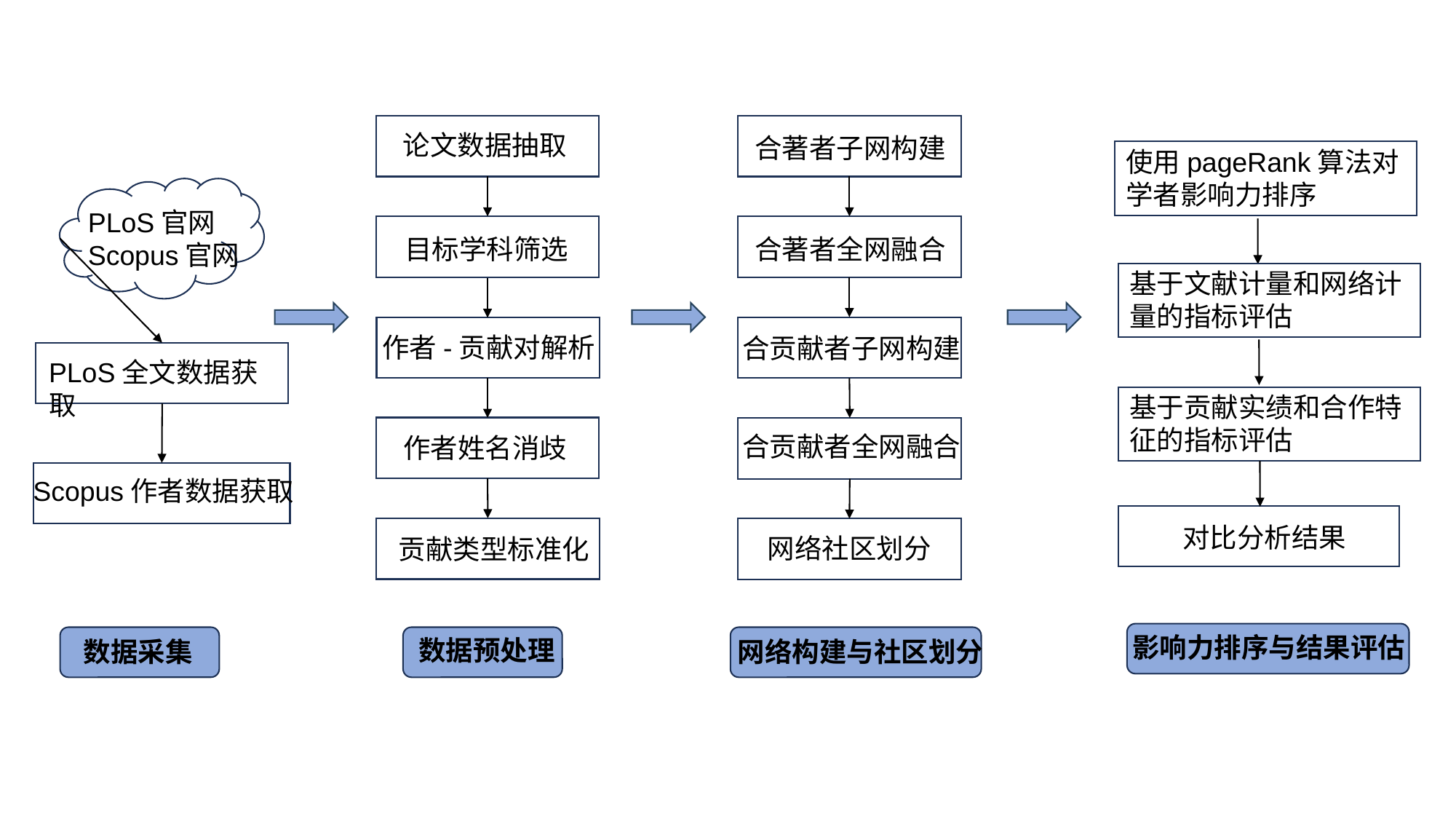

论文数据抽取
合著者子网构建
使用pageRank算法对学者影响力排序

PLoS官网
Scopus官网

目标学科筛选
合著者全网融合
基于文献计量和网络计量的指标评估

作者-贡献对解析
合贡献者子网构建

PLoS全文数据获取
基于贡献实绩和合作特征的指标评估

合贡献者全网融合
作者姓名消歧

Scopus作者数据获取

对比分析结果

网络社区划分
贡献类型标准化

影响力排序与结果评估

数据预处理
网络构建与社区划分
数据采集